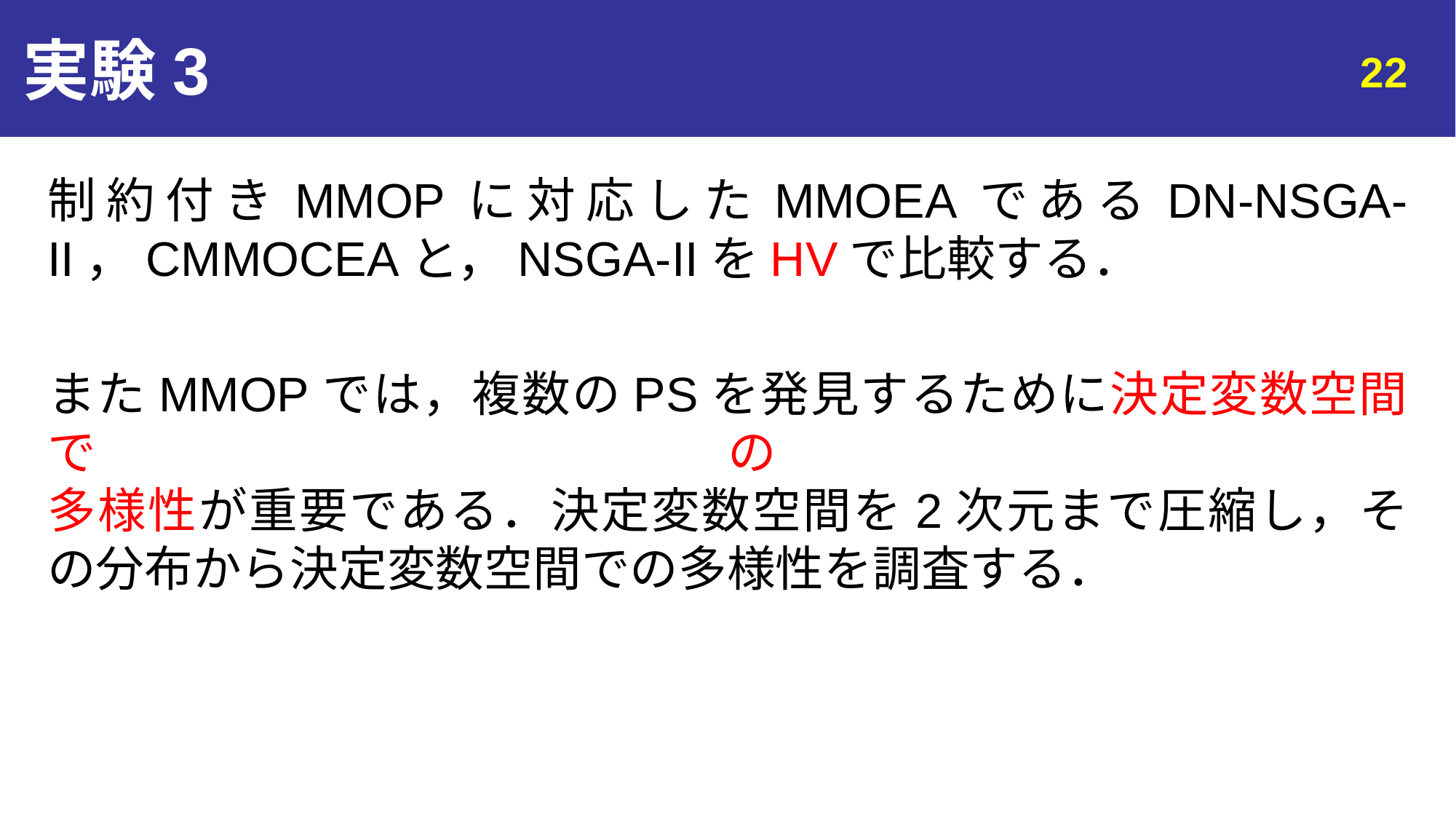

# 実験3
22
制約付きMMOPに対応したMMOEAであるDN-NSGA-II，CMMOCEAと，NSGA-IIをHVで比較する．

またMMOPでは，複数のPSを発見するために決定変数空間での
多様性が重要である．決定変数空間を2次元まで圧縮し，その分布から決定変数空間での多様性を調査する．